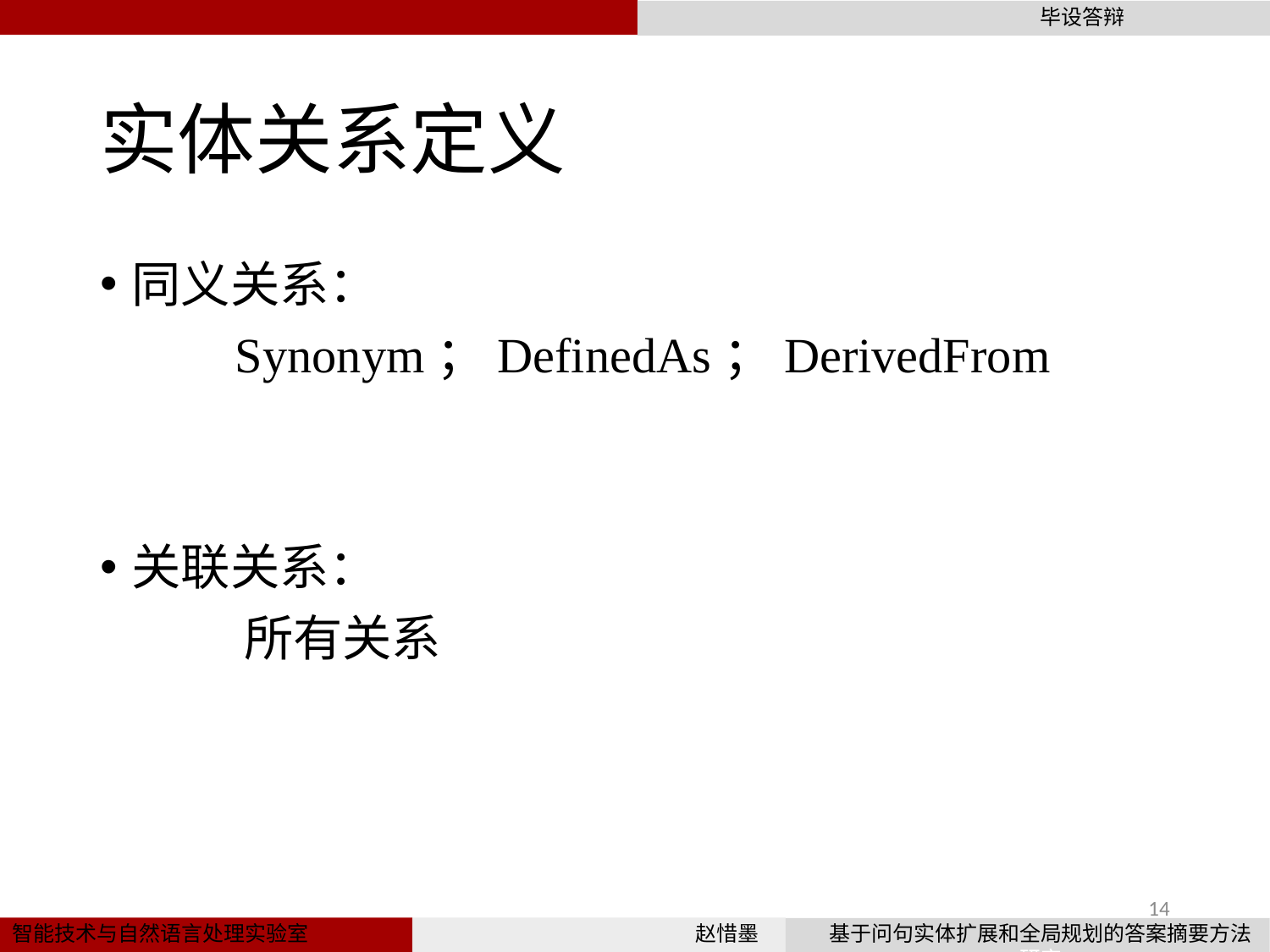

# 实体关系定义
同义关系：
           Synonym；DefinedAs；DerivedFrom

关联关系：
            所有关系

14